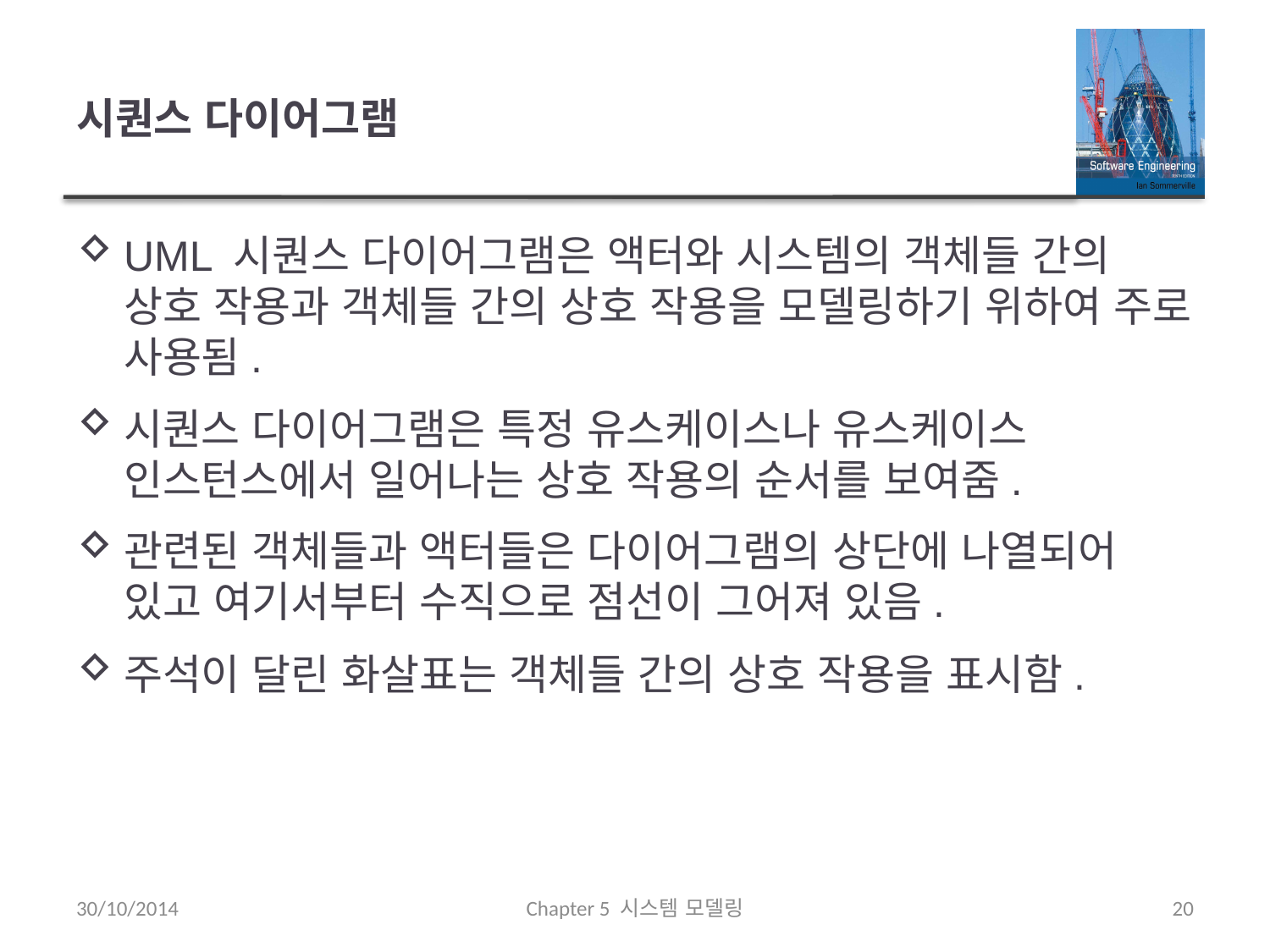

# 시퀀스 다이어그램
UML 시퀀스 다이어그램은 액터와 시스템의 객체들 간의 상호 작용과 객체들 간의 상호 작용을 모델링하기 위하여 주로 사용됨.
시퀀스 다이어그램은 특정 유스케이스나 유스케이스 인스턴스에서 일어나는 상호 작용의 순서를 보여줌.
관련된 객체들과 액터들은 다이어그램의 상단에 나열되어 있고 여기서부터 수직으로 점선이 그어져 있음.
주석이 달린 화살표는 객체들 간의 상호 작용을 표시함.
30/10/2014
Chapter 5 시스템 모델링
20